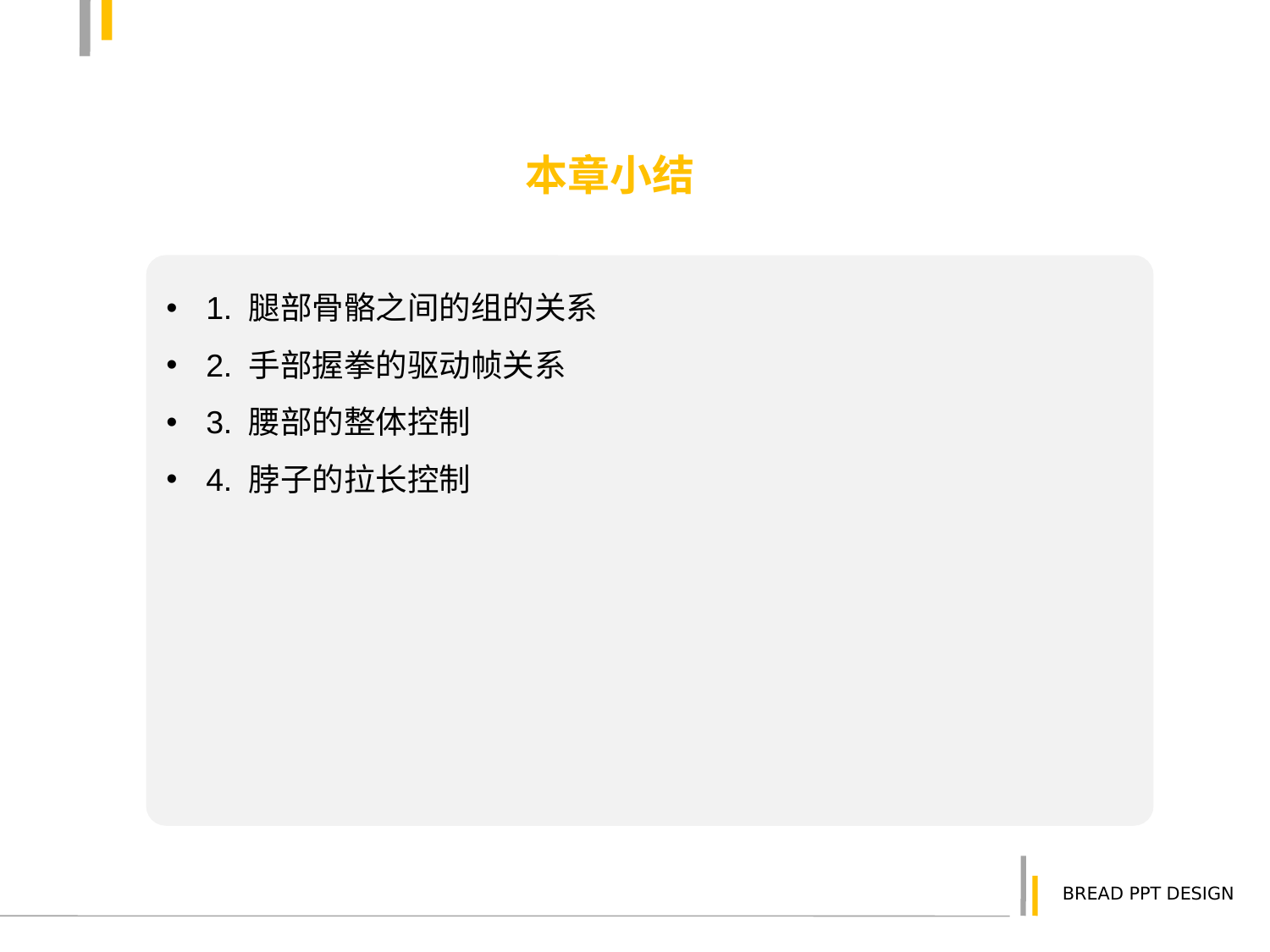

本章小结
1. 腿部骨骼之间的组的关系
2. 手部握拳的驱动帧关系
3. 腰部的整体控制
4. 脖子的拉长控制